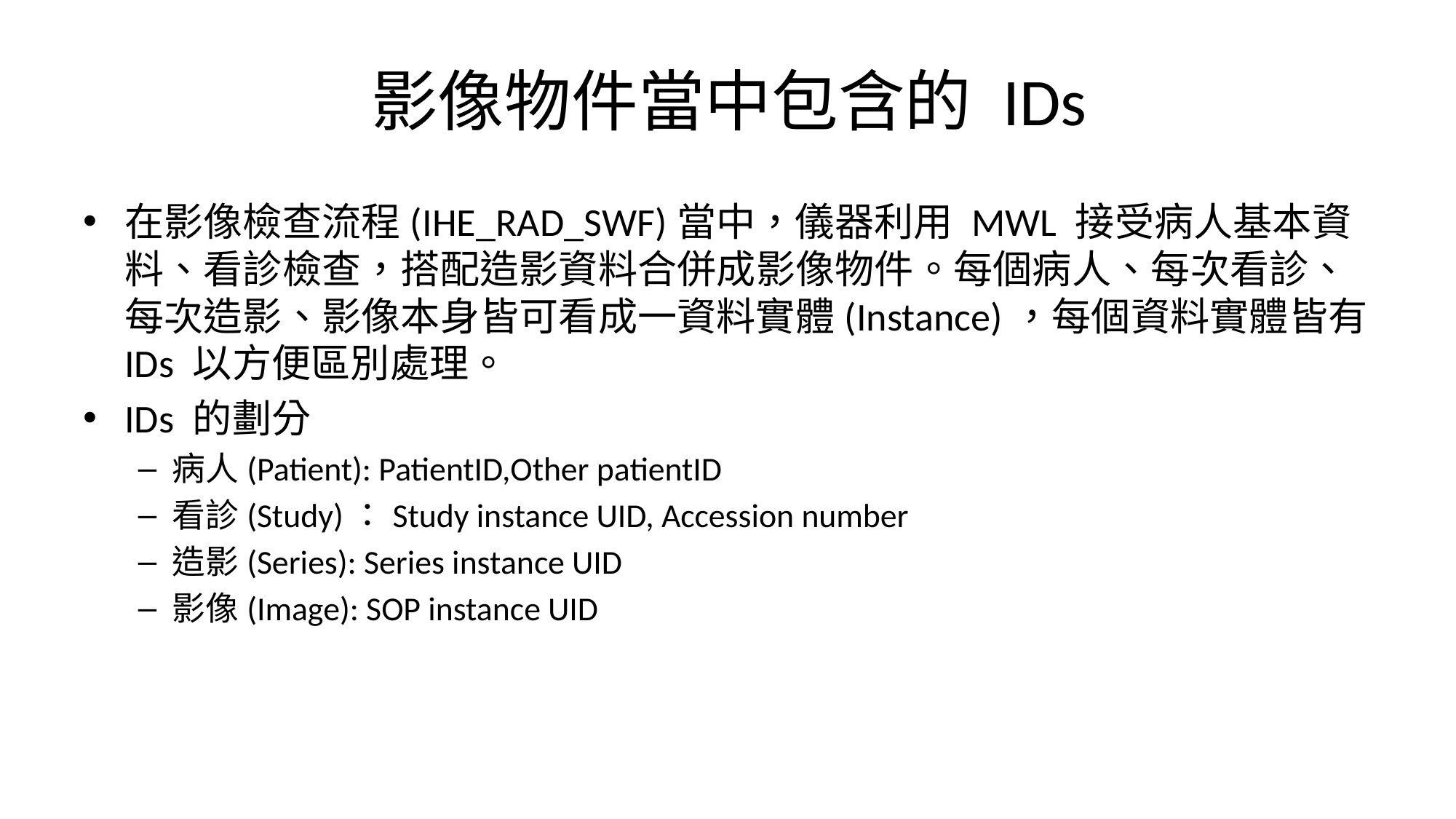

# 影像物件當中包含的 IDs
在影像檢查流程(IHE_RAD_SWF)當中，儀器利用 MWL 接受病人基本資料、看診檢查，搭配造影資料合併成影像物件。每個病人、每次看診、每次造影、影像本身皆可看成一資料實體(Instance)，每個資料實體皆有 IDs 以方便區別處理。
IDs 的劃分
病人(Patient): PatientID,Other patientID
看診(Study)：Study instance UID, Accession number
造影(Series): Series instance UID
影像(Image): SOP instance UID